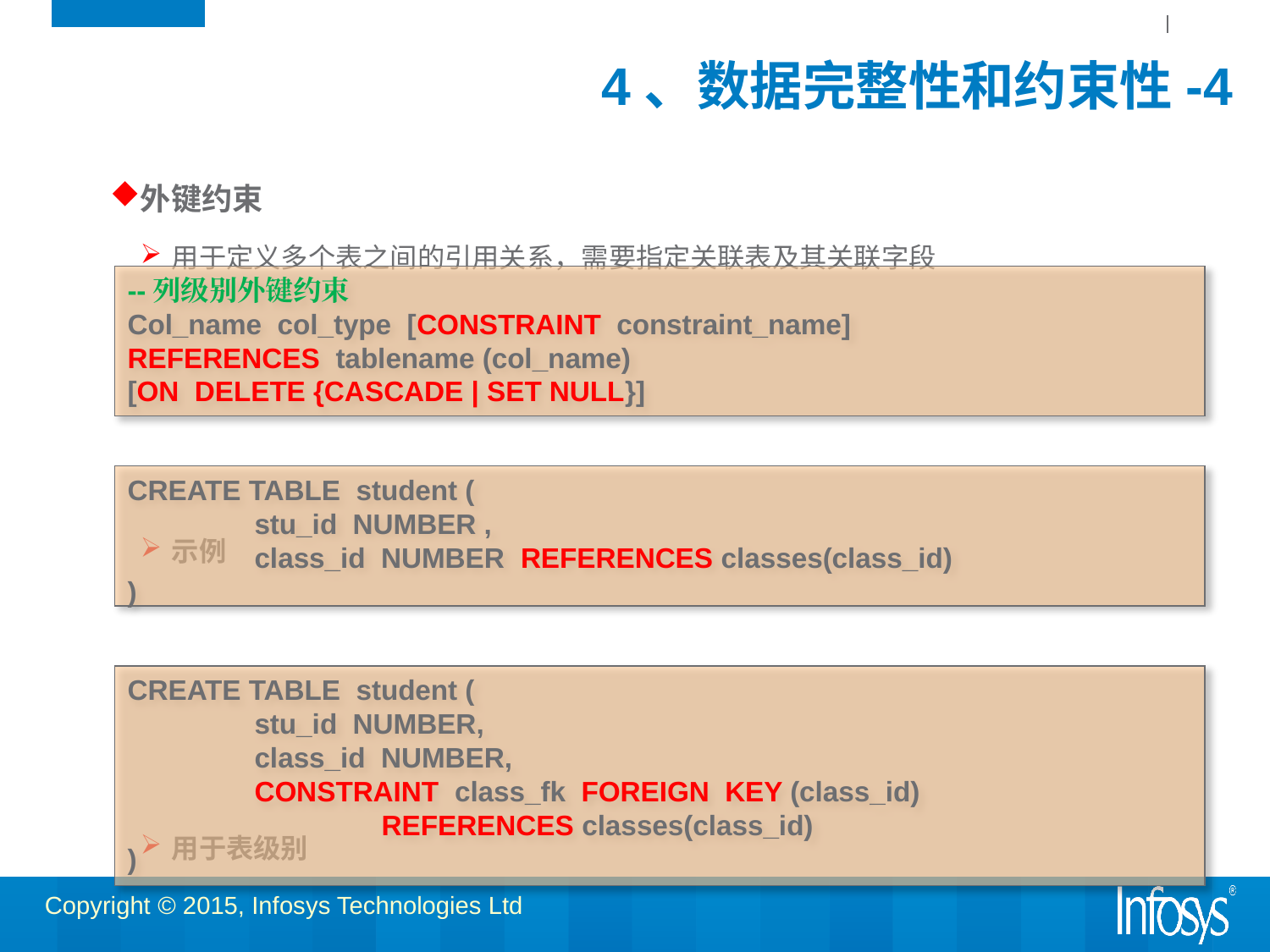

# 4、数据完整性和约束性-4
外键约束
用于定义多个表之间的引用关系，需要指定关联表及其关联字段

示例

用于表级别
--列级别外键约束
Col_name  col_type  [CONSTRAINT  constraint_name]
REFERENCES  tablename (col_name)
[ON  DELETE {CASCADE | SET NULL}]
CREATE TABLE  student (
	stu_id  NUMBER ,
	class_id  NUMBER  REFERENCES classes(class_id)
)

CREATE TABLE  student (
	stu_id  NUMBER,
	class_id  NUMBER,
	CONSTRAINT  class_fk  FOREIGN  KEY (class_id)
	 	REFERENCES classes(class_id)
)